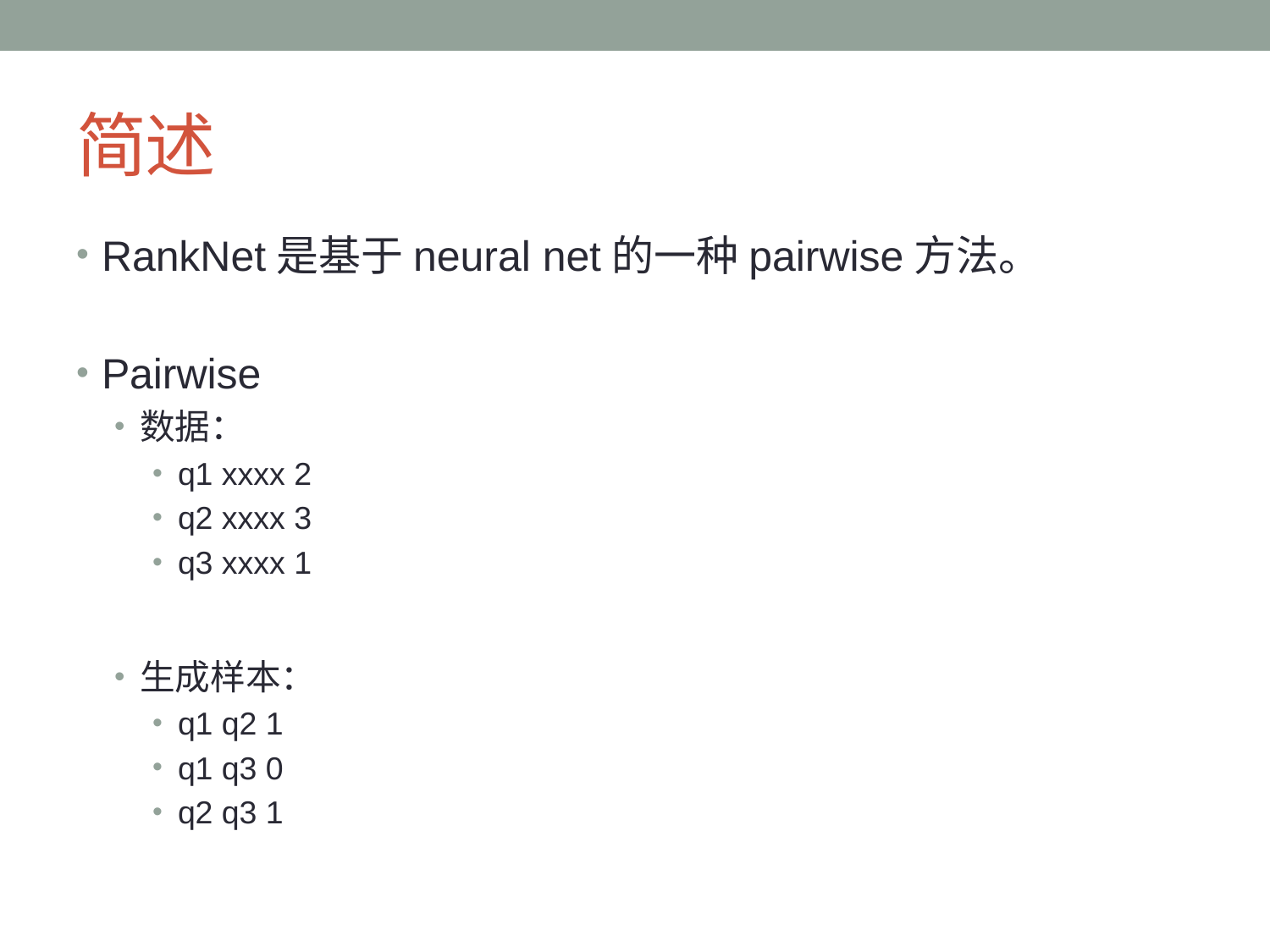

# 简述
RankNet是基于neural net的一种pairwise方法。

Pairwise
数据：
q1 xxxx 2
q2 xxxx 3
q3 xxxx 1

生成样本：
q1 q2 1
q1 q3 0
q2 q3 1